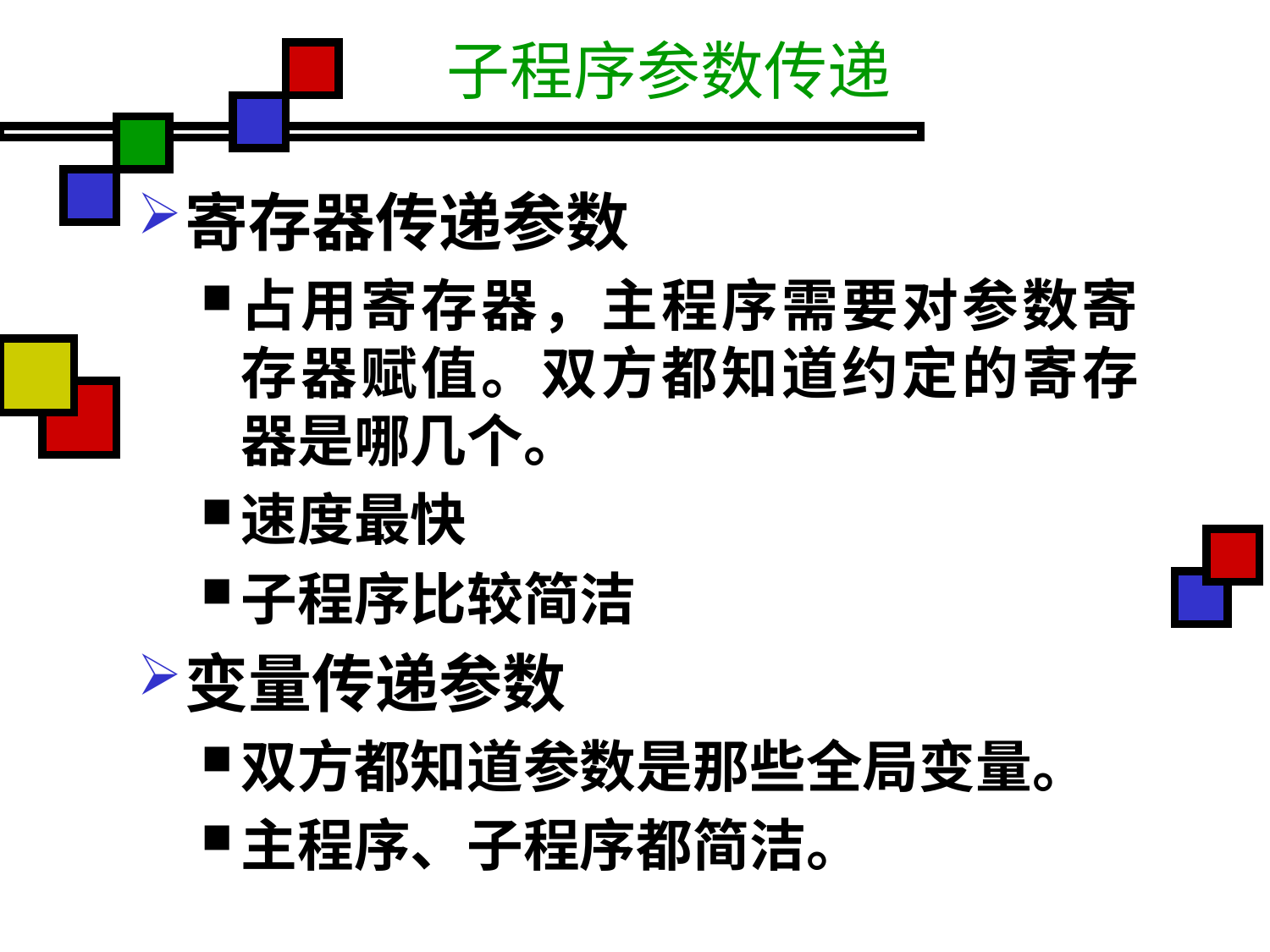

# 子程序参数传递
寄存器传递参数
占用寄存器，主程序需要对参数寄存器赋值。双方都知道约定的寄存器是哪几个。
速度最快
子程序比较简洁
变量传递参数
双方都知道参数是那些全局变量。
主程序、子程序都简洁。